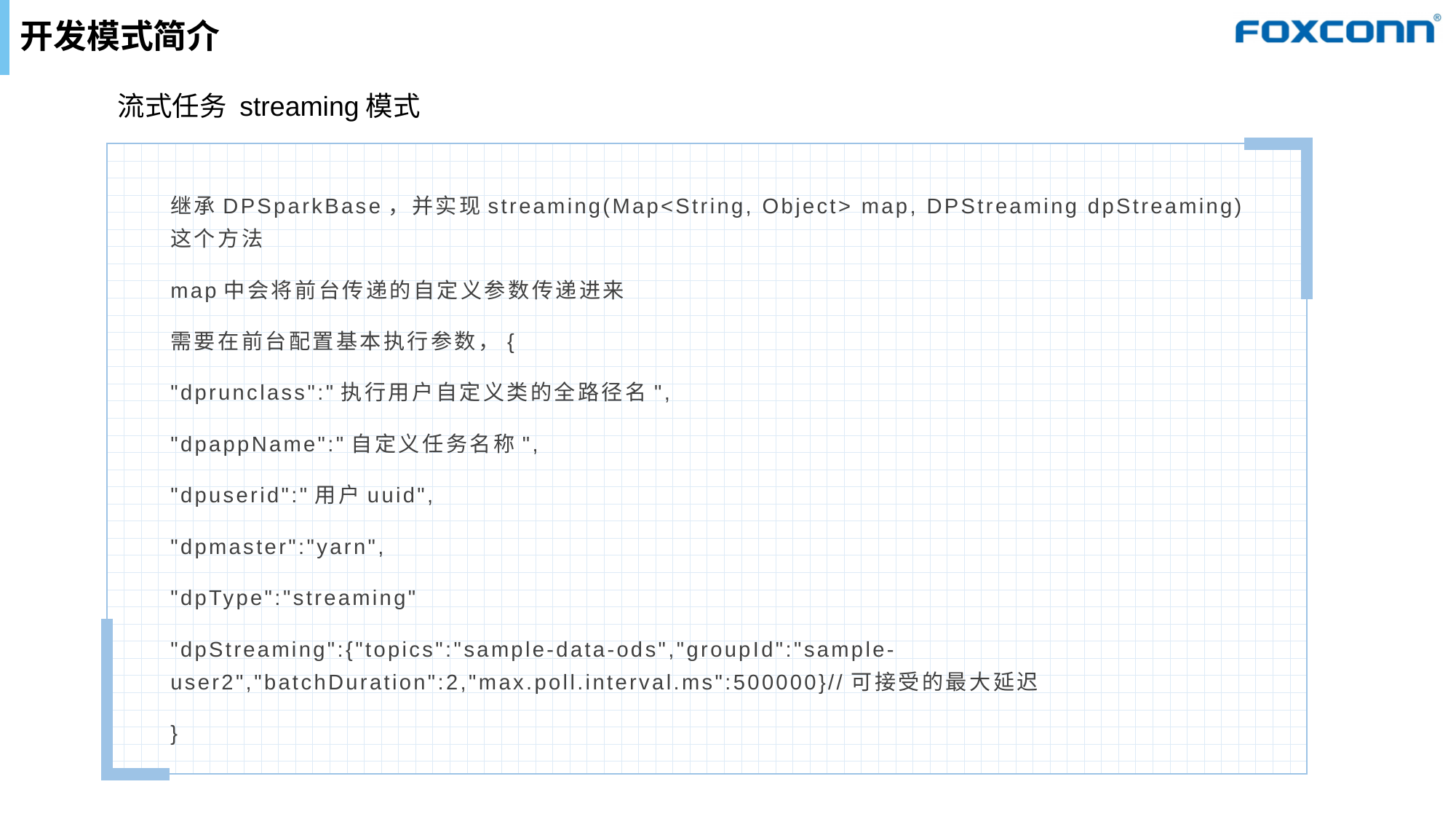

# 开发模式简介
流式任务 streaming模式

继承DPSparkBase，并实现streaming(Map<String, Object> map, DPStreaming dpStreaming)这个方法
map中会将前台传递的自定义参数传递进来
需要在前台配置基本执行参数，{
"dprunclass":"执行用户自定义类的全路径名",
"dpappName":"自定义任务名称",
"dpuserid":"用户uuid",
"dpmaster":"yarn",
"dpType":"streaming"
"dpStreaming":{"topics":"sample-data-ods","groupId":"sample-user2","batchDuration":2,"max.poll.interval.ms":500000}//可接受的最大延迟
}

26